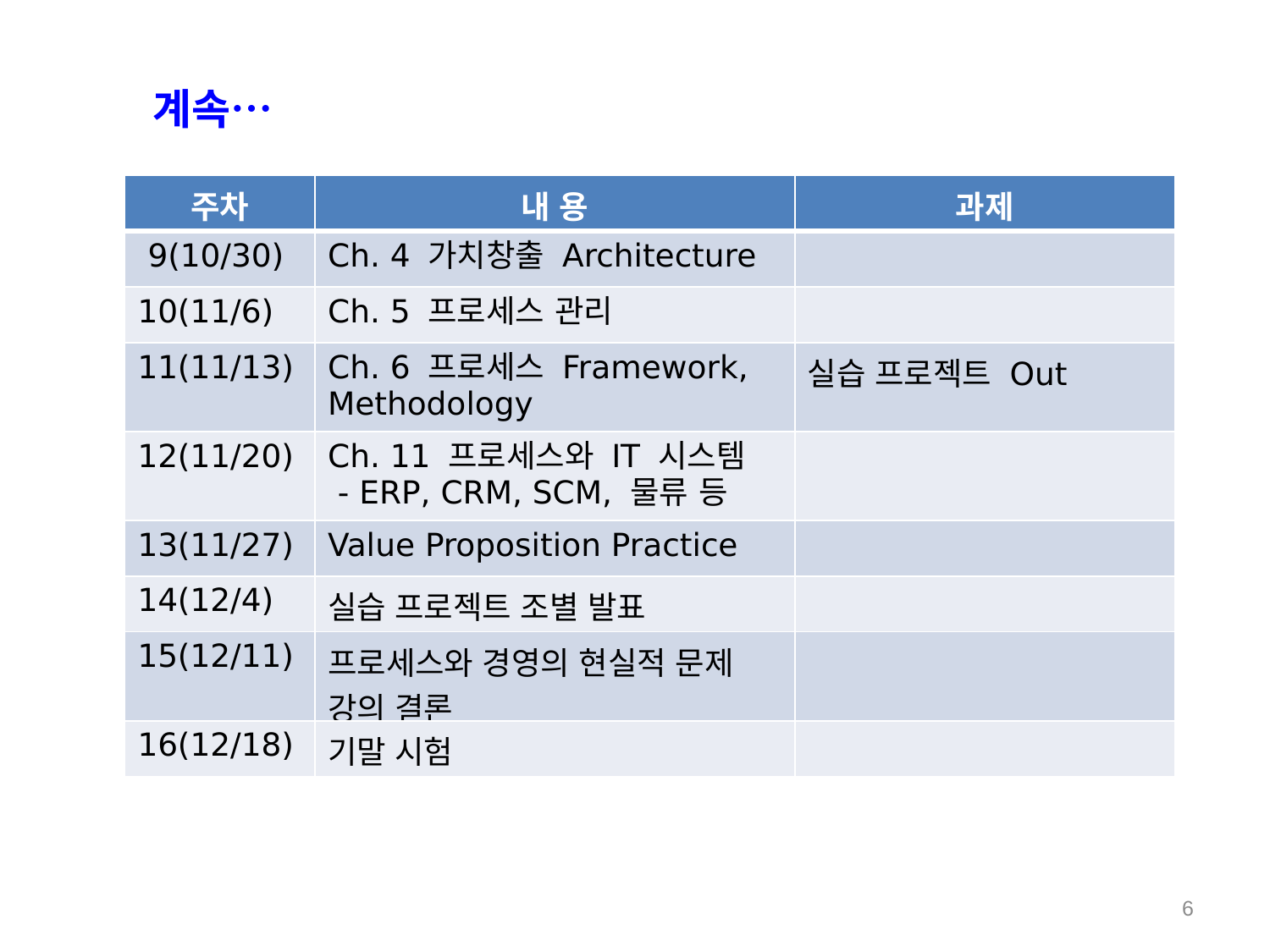

계속…
| 주차 | 내 용 | 과제 |
| --- | --- | --- |
| 9(10/30) | Ch. 4 가치창출 Architecture |  |
| 10(11/6) | Ch. 5 프로세스 관리 |  |
| 11(11/13) | Ch. 6 프로세스 Framework, Methodology | 실습 프로젝트 Out |
| 12(11/20) | Ch. 11 프로세스와 IT 시스템 - ERP, CRM, SCM, 물류 등 |  |
| 13(11/27) | Value Proposition Practice |  |
| 14(12/4) | 실습 프로젝트 조별 발표 |  |
| 15(12/11) | 프로세스와 경영의 현실적 문제 강의 결론 |  |
| 16(12/18) | 기말 시험 |  |
6